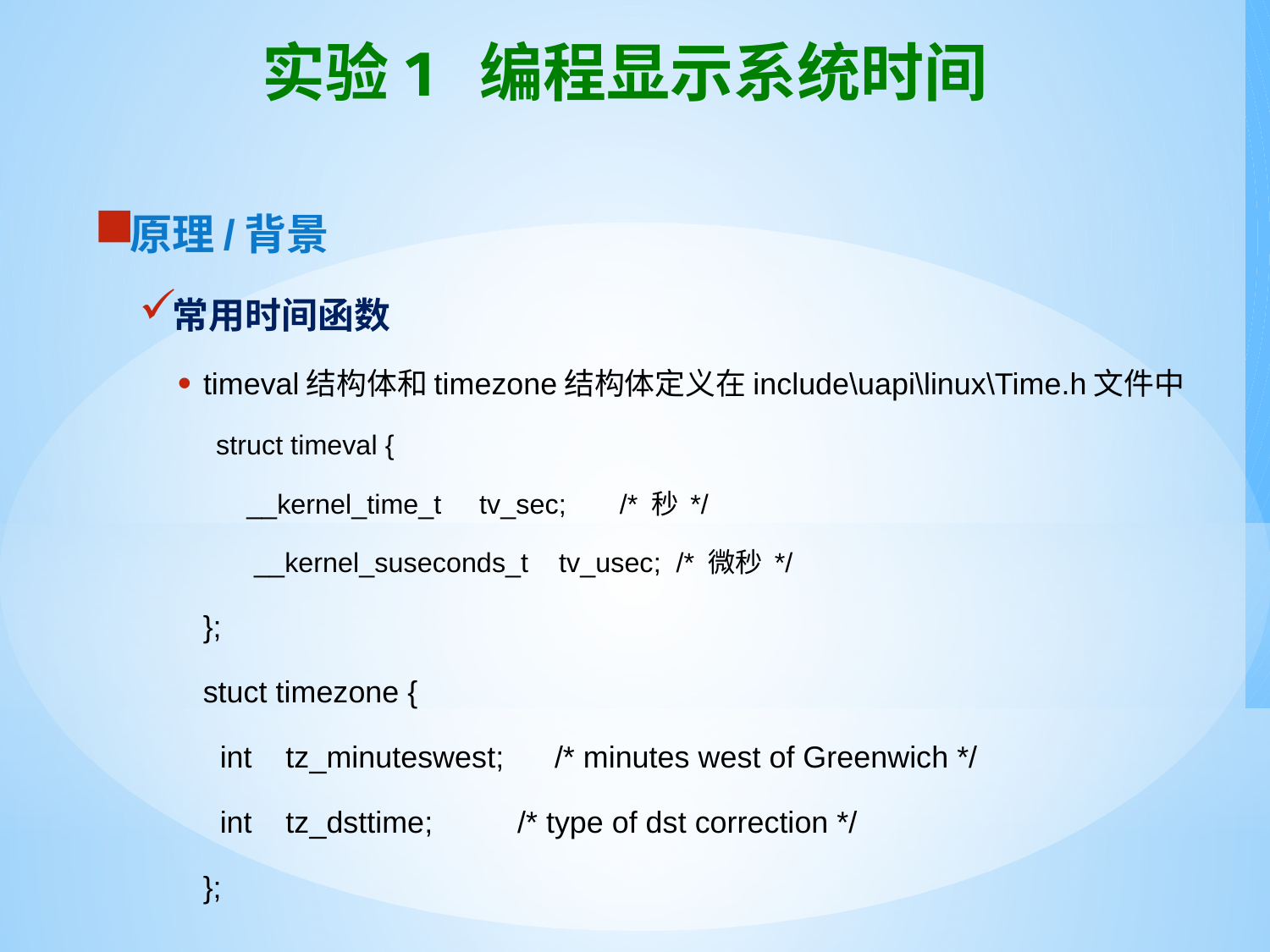

# 实验1  编程显示系统时间
原理/背景
常用时间函数
timeval结构体和timezone结构体定义在include\uapi\linux\Time.h文件中
struct timeval {
    __kernel_time_t     tv_sec;       /* 秒 */
     __kernel_suseconds_t    tv_usec;  /* 微秒 */
   };
   stuct timezone {
     int    tz_minuteswest;      /* minutes west of Greenwich */
     int    tz_dsttime;          /* type of dst correction */
   };